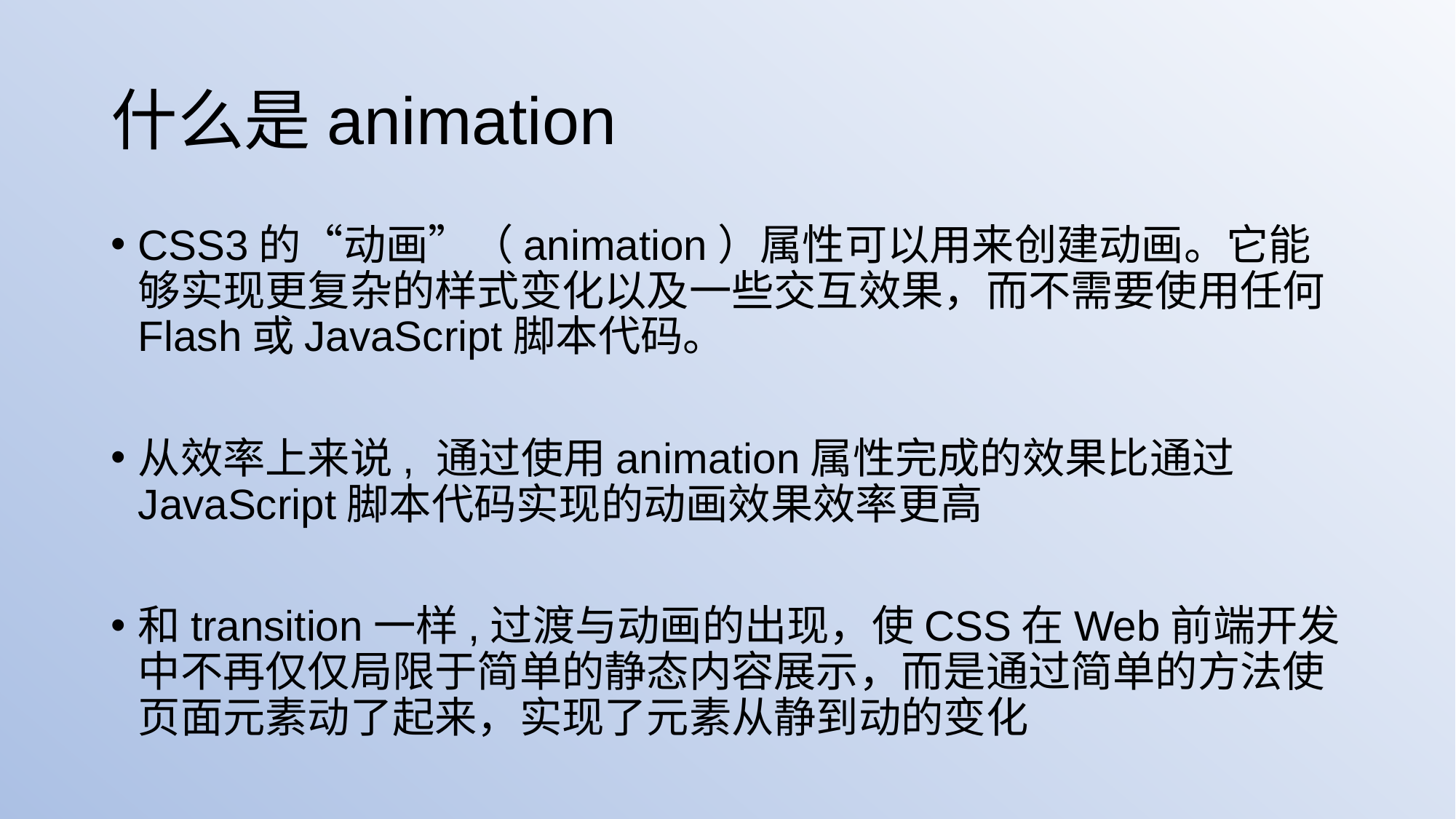

# 什么是animation
CSS3的“动画”（animation）属性可以用来创建动画。它能够实现更复杂的样式变化以及一些交互效果，而不需要使用任何Flash或JavaScript脚本代码。

从效率上来说, 通过使用animation属性完成的效果比通过JavaScript脚本代码实现的动画效果效率更高

和transition一样,过渡与动画的出现，使CSS在Web前端开发中不再仅仅局限于简单的静态内容展示，而是通过简单的方法使页面元素动了起来，实现了元素从静到动的变化